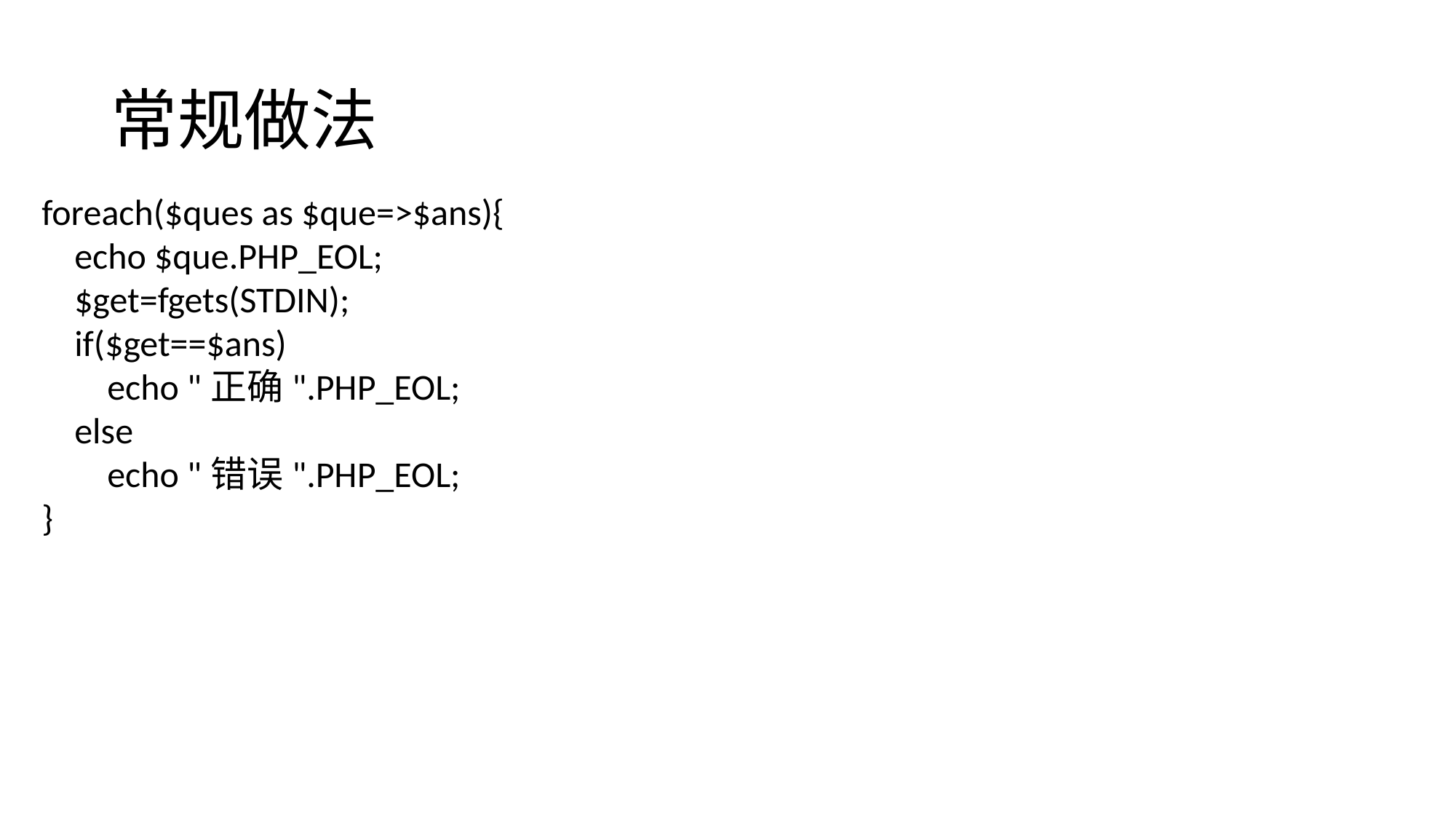

# 常规做法
foreach($ques as $que=>$ans){
    echo $que.PHP_EOL;
    $get=fgets(STDIN);
    if($get==$ans)
        echo "正确".PHP_EOL;
    else
        echo "错误".PHP_EOL;
}